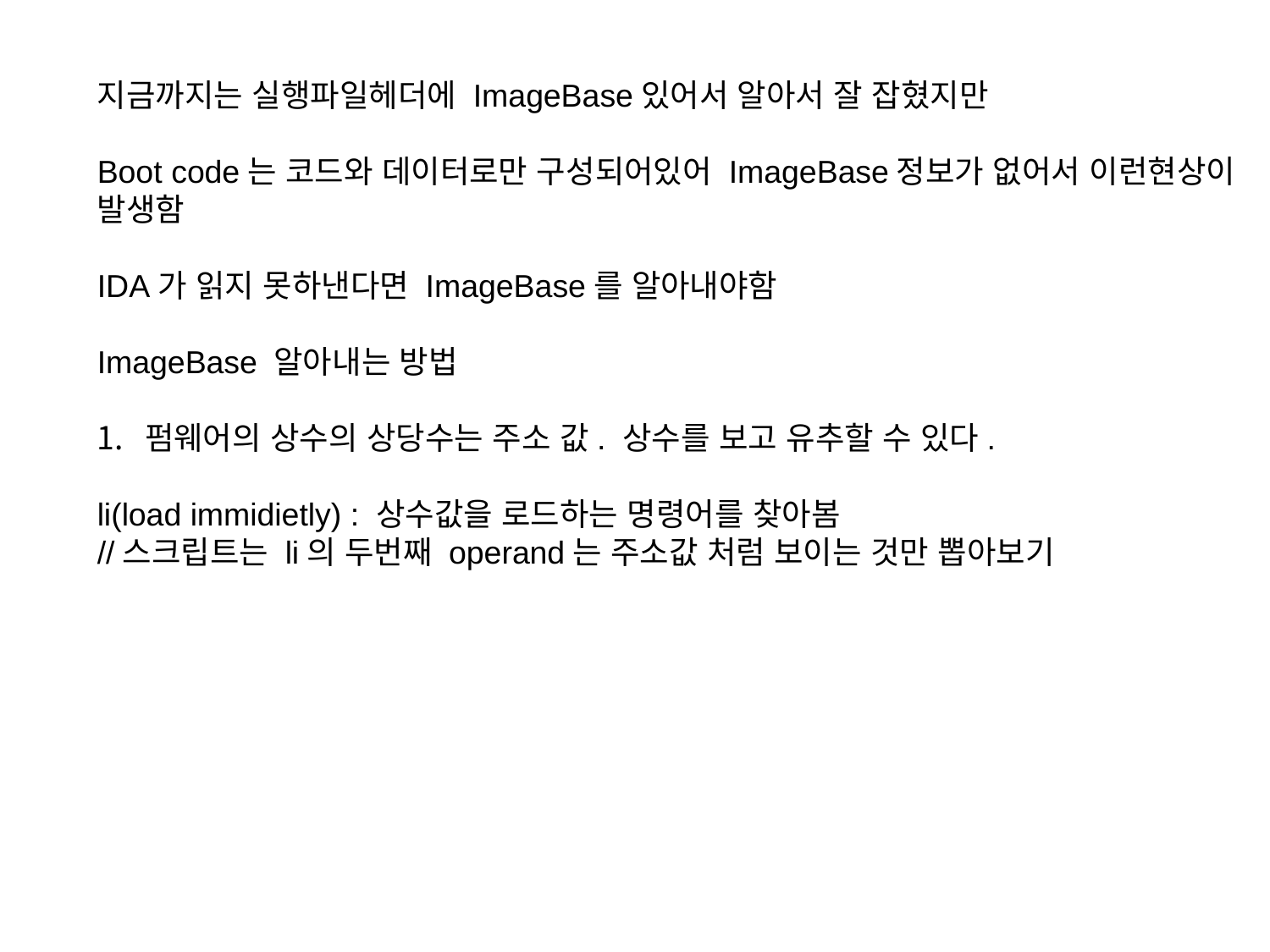

지금까지는 실행파일헤더에 ImageBase있어서 알아서 잘 잡혔지만

Boot code는 코드와 데이터로만 구성되어있어 ImageBase정보가 없어서 이런현상이
발생함

IDA가 읽지 못하낸다면 ImageBase를 알아내야함

ImageBase 알아내는 방법

펌웨어의 상수의 상당수는 주소 값. 상수를 보고 유추할 수 있다.

li(load immidietly) : 상수값을 로드하는 명령어를 찾아봄
//스크립트는 li의 두번째 operand는 주소값 처럼 보이는 것만 뽑아보기